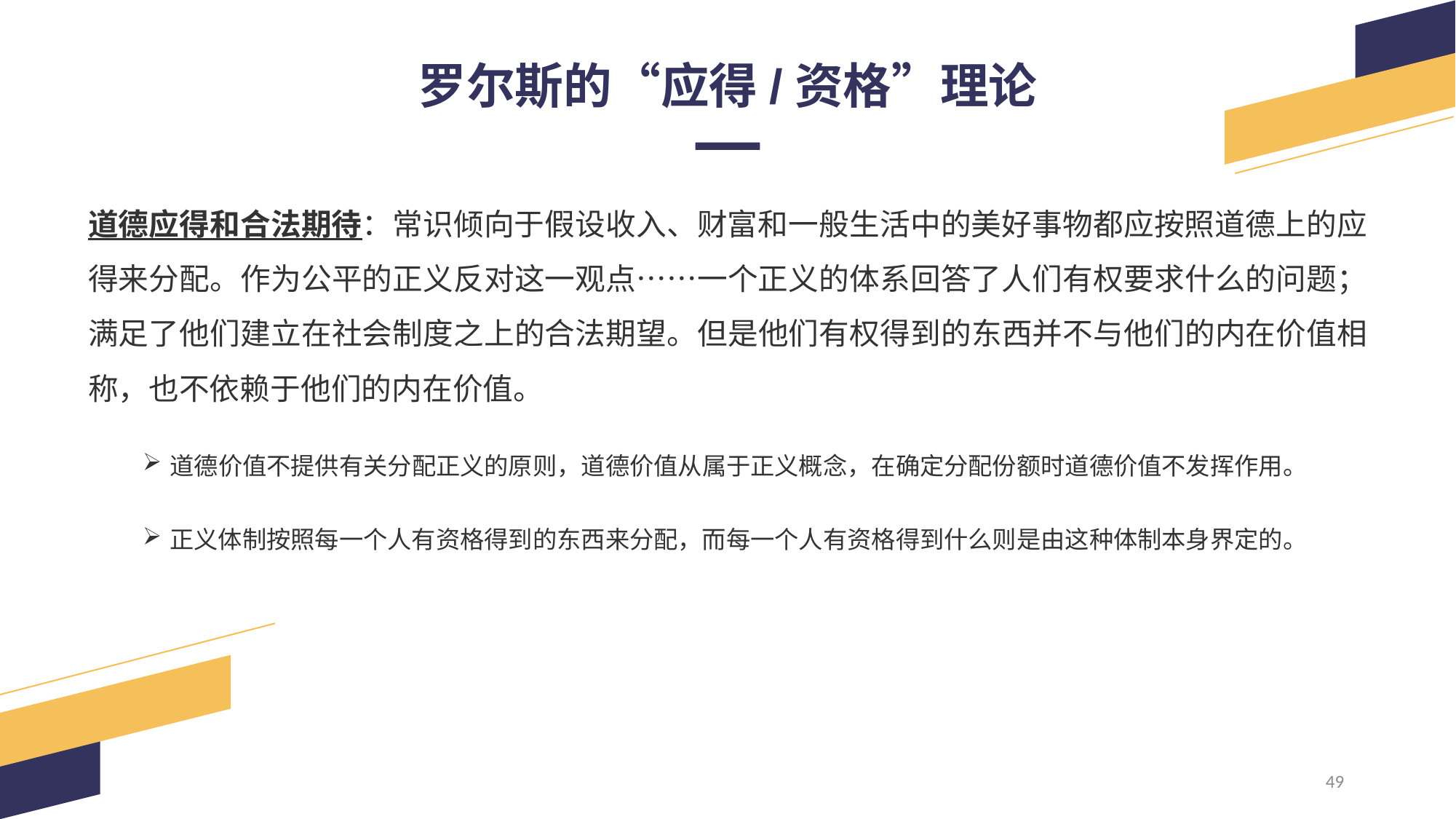

罗尔斯的“应得/资格”理论

道德应得和合法期待：常识倾向于假设收入、财富和一般生活中的美好事物都应按照道德上的应得来分配。作为公平的正义反对这一观点……一个正义的体系回答了人们有权要求什么的问题；满足了他们建立在社会制度之上的合法期望。但是他们有权得到的东西并不与他们的内在价值相称，也不依赖于他们的内在价值。
道德价值不提供有关分配正义的原则，道德价值从属于正义概念，在确定分配份额时道德价值不发挥作用。
正义体制按照每一个人有资格得到的东西来分配，而每一个人有资格得到什么则是由这种体制本身界定的。

49